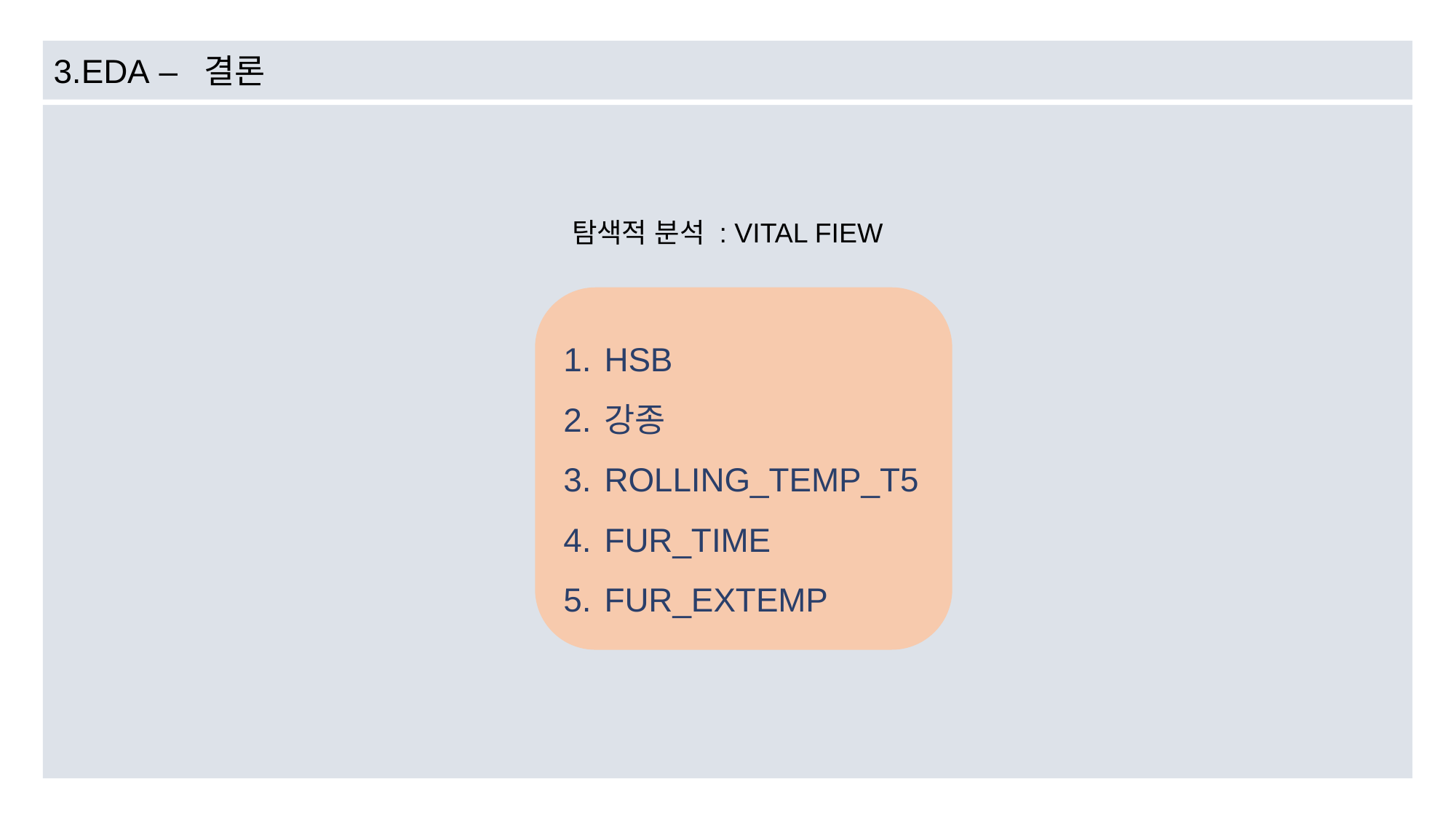

3.EDA –  결론

탐색적 분석 : VITAL FIEW
HSB
강종
ROLLING_TEMP_T5
FUR_TIME
FUR_EXTEMP